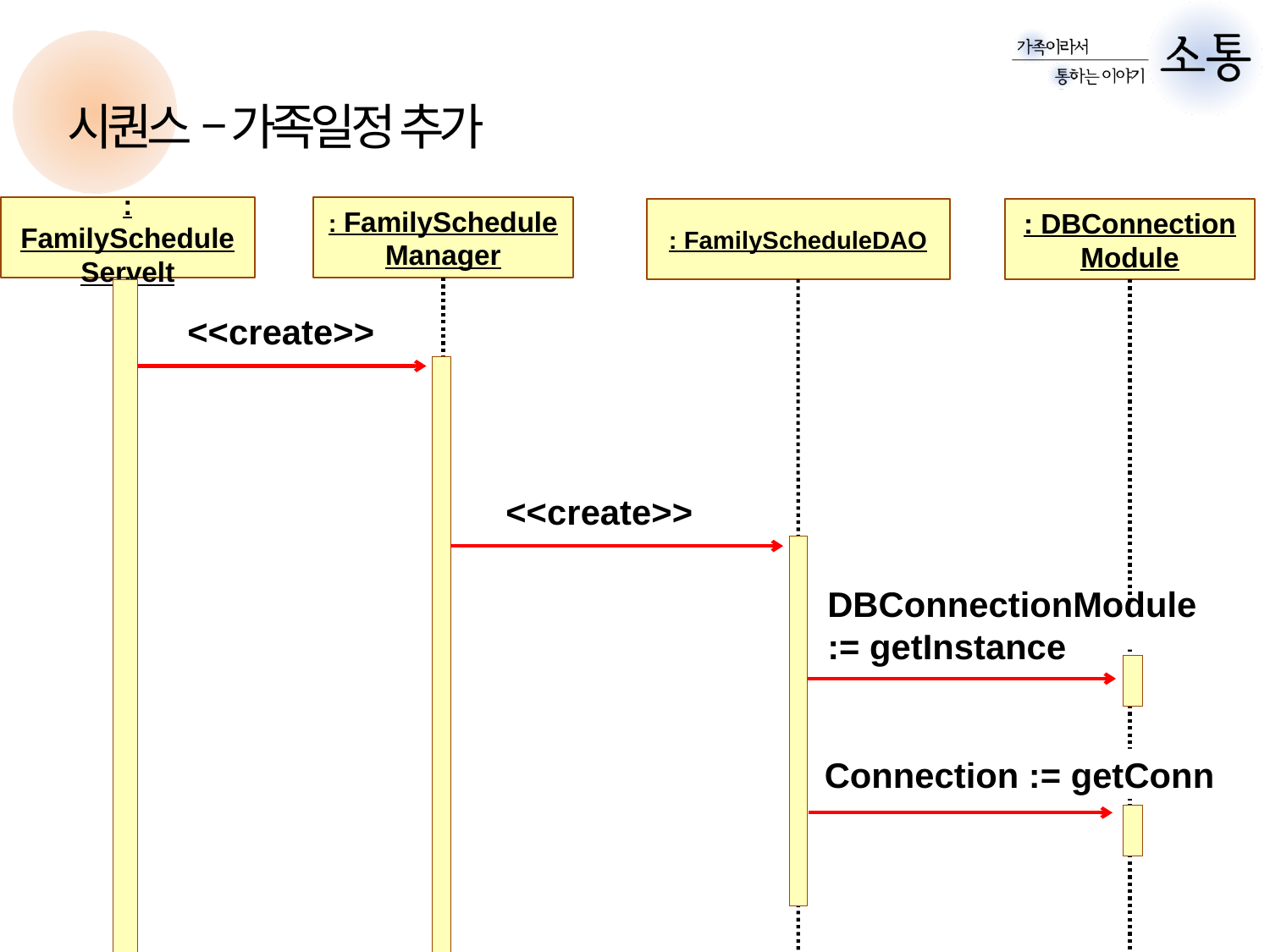

시퀀스 – 가족일정 추가
: FamilySchedule
Servelt
: FamilySchedule
Manager
: FamilyScheduleDAO
: DBConnection
Module

<<create>>

<<create>>

DBConnectionModule
:= getInstance

Connection := getConn